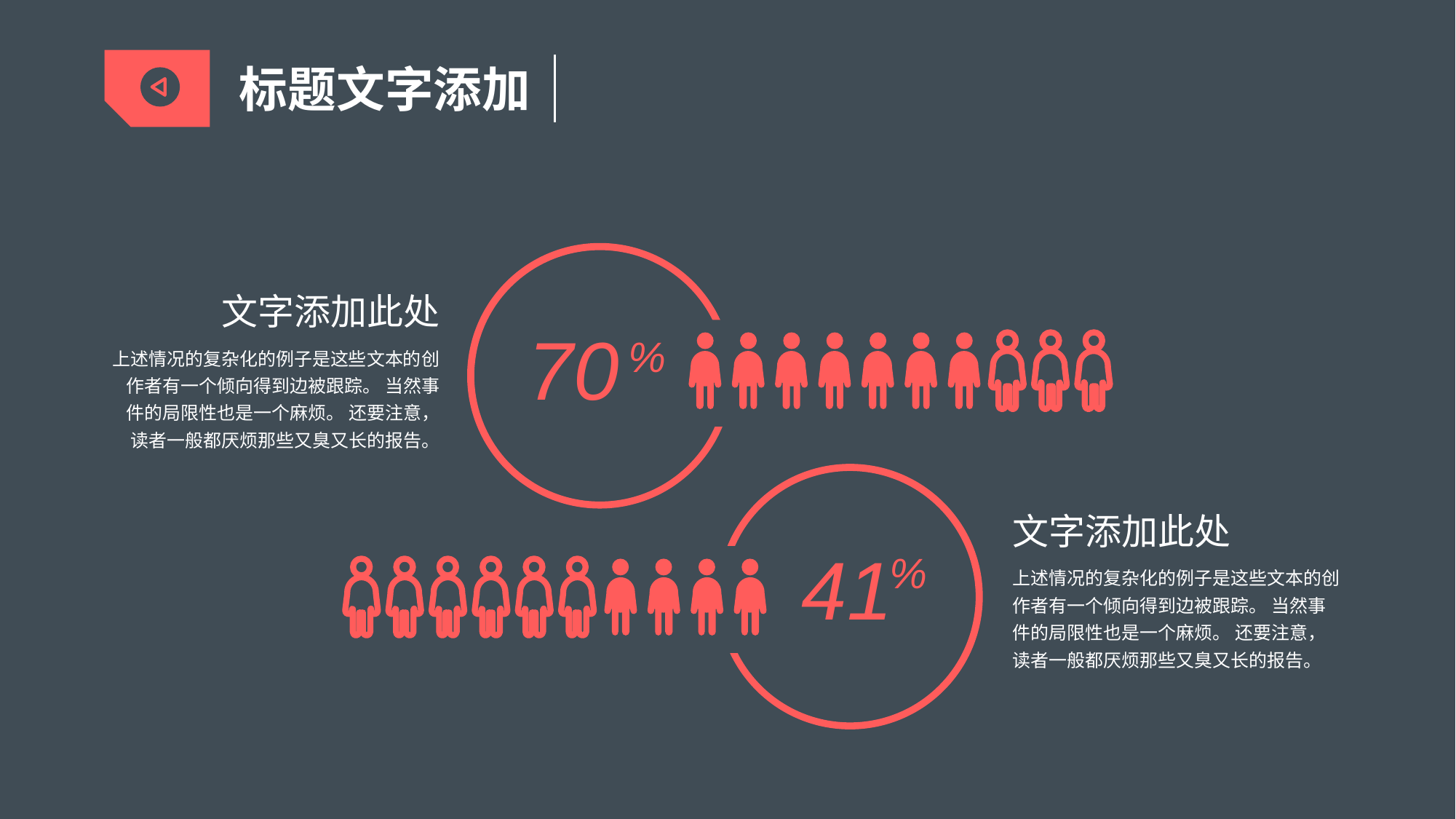

标题文字添加

70

%

41
%

文字添加此处
上述情况的复杂化的例子是这些文本的创作者有一个倾向得到边被跟踪。 当然事件的局限性也是一个麻烦。 还要注意，读者一般都厌烦那些又臭又长的报告。
文字添加此处
上述情况的复杂化的例子是这些文本的创作者有一个倾向得到边被跟踪。 当然事件的局限性也是一个麻烦。 还要注意，读者一般都厌烦那些又臭又长的报告。